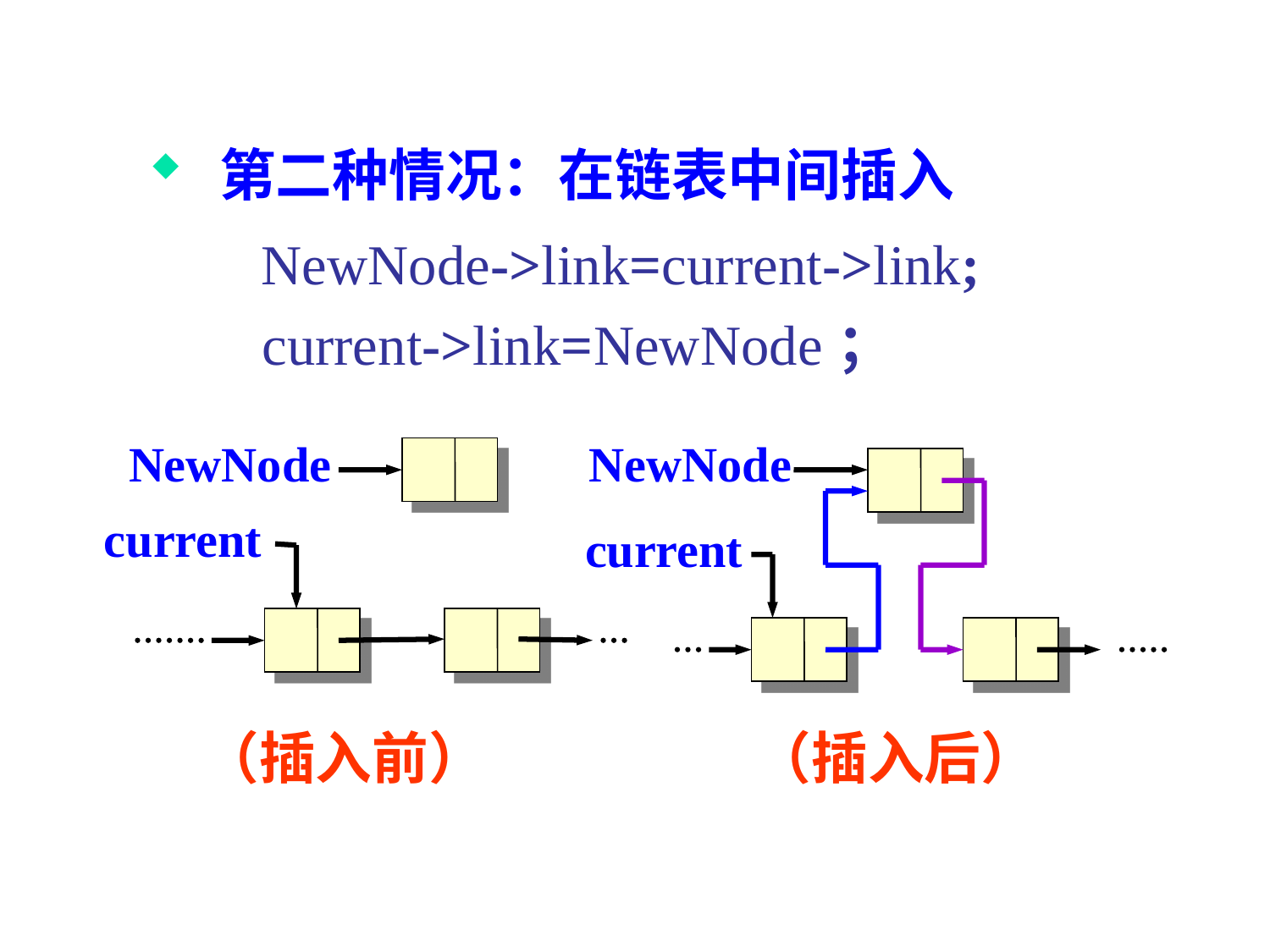

第二种情况：在链表中间插入
       NewNode->link=current->link;
	         current->link=NewNode；
NewNode
NewNode

current
current

（插入前）                     （插入后）
94